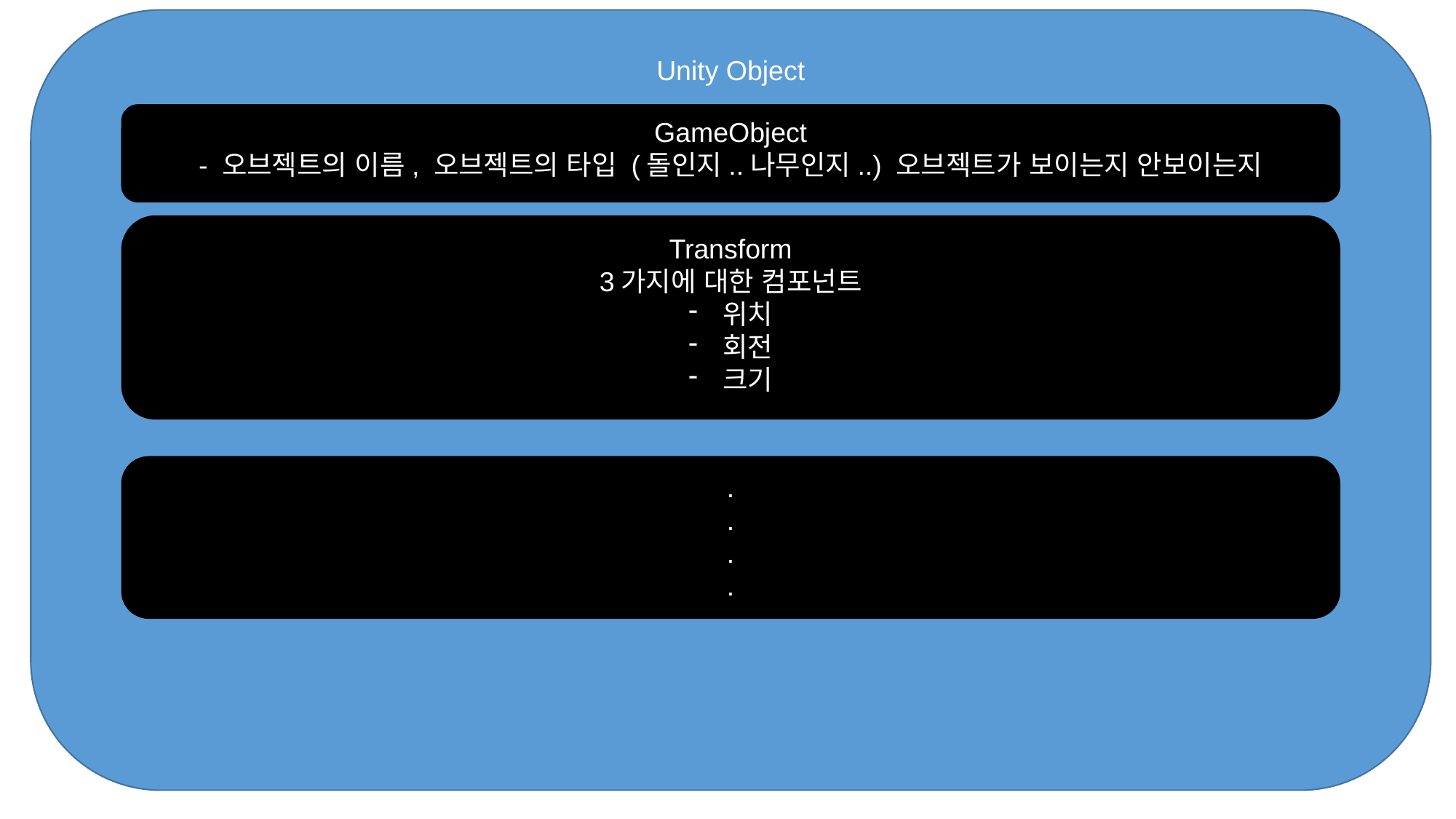

Unity Object
GameObject
- 오브젝트의 이름, 오브젝트의 타입 (돌인지..나무인지..) 오브젝트가 보이는지 안보이는지
Transform
3가지에 대한 컴포넌트
위치
회전
크기
.
.
.
.